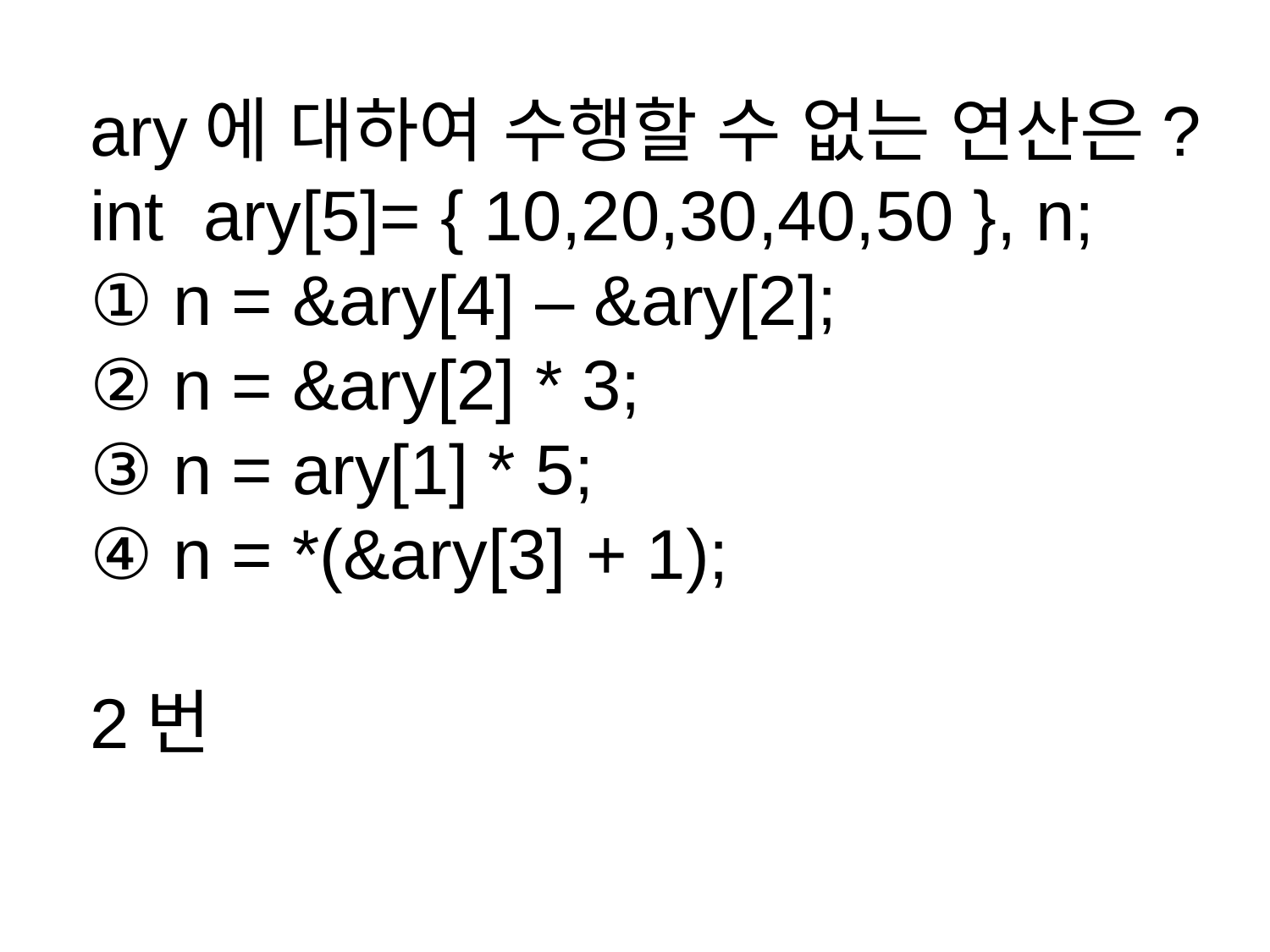

ary에 대하여 수행할 수 없는 연산은?
int  ary[5]= { 10,20,30,40,50 }, n;
① n = &ary[4] – &ary[2];
② n = &ary[2] * 3;
③ n = ary[1] * 5;
④ n = *(&ary[3] + 1);

2번